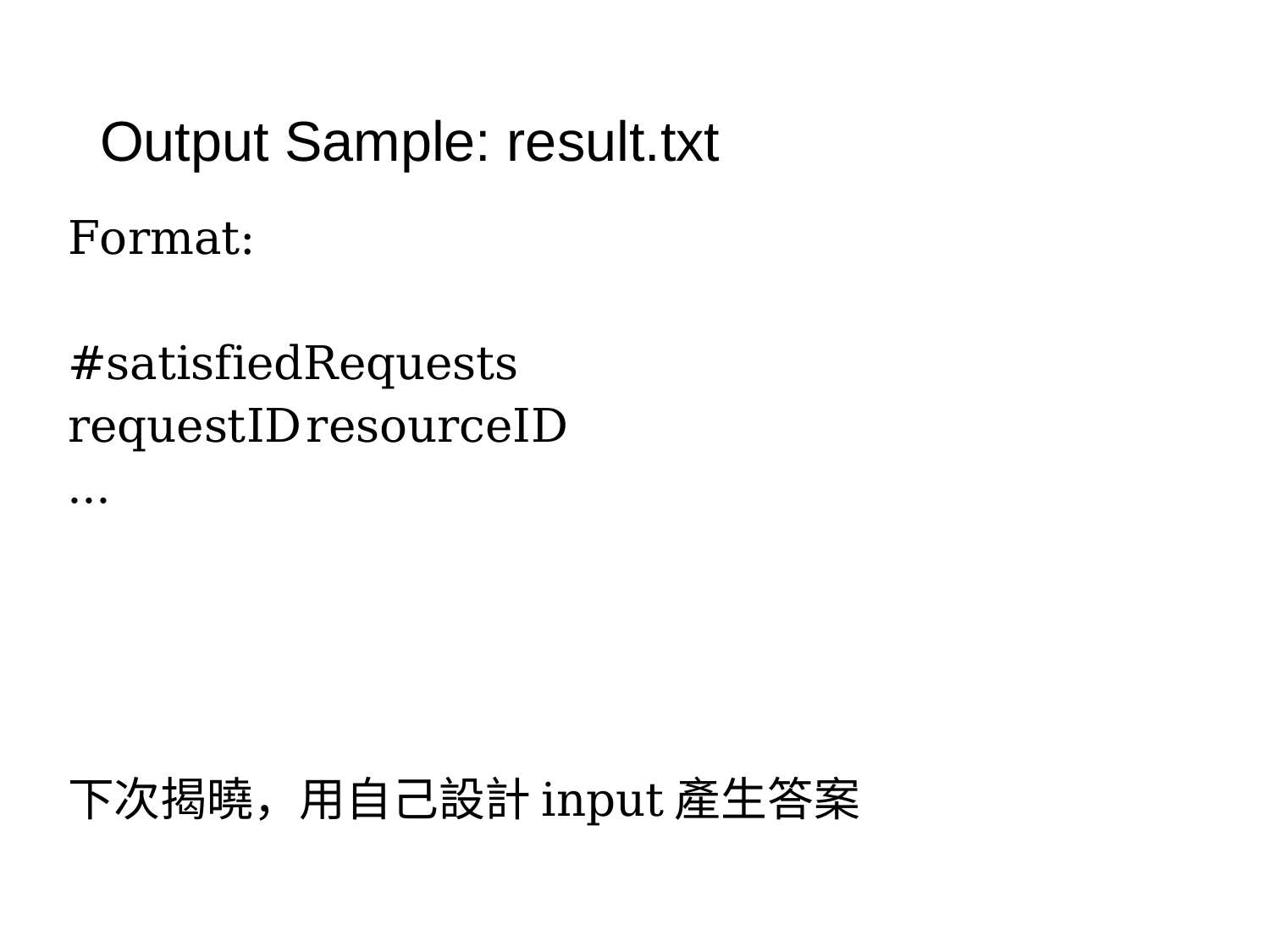

# Output Sample: result.txt
Format:

#satisfiedRequests
requestID	resourceID
…

下次揭曉，用自己設計input產生答案